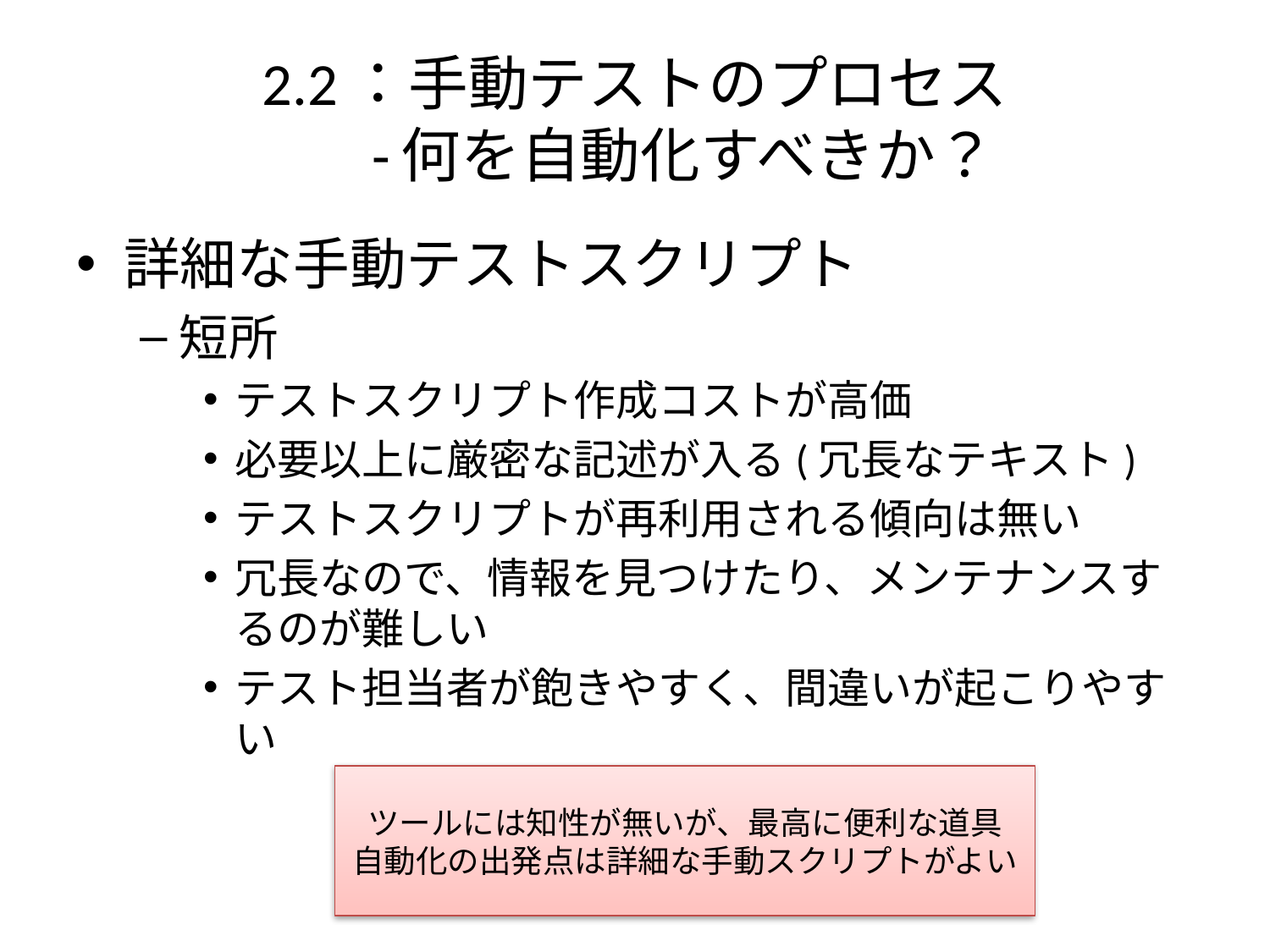

# 2.2：手動テストのプロセス -何を自動化すべきか？
詳細な手動テストスクリプト
短所
テストスクリプト作成コストが高価
必要以上に厳密な記述が入る(冗長なテキスト)
テストスクリプトが再利用される傾向は無い
冗長なので、情報を見つけたり、メンテナンスするのが難しい
テスト担当者が飽きやすく、間違いが起こりやすい

ツールには知性が無いが、最高に便利な道具
自動化の出発点は詳細な手動スクリプトがよい